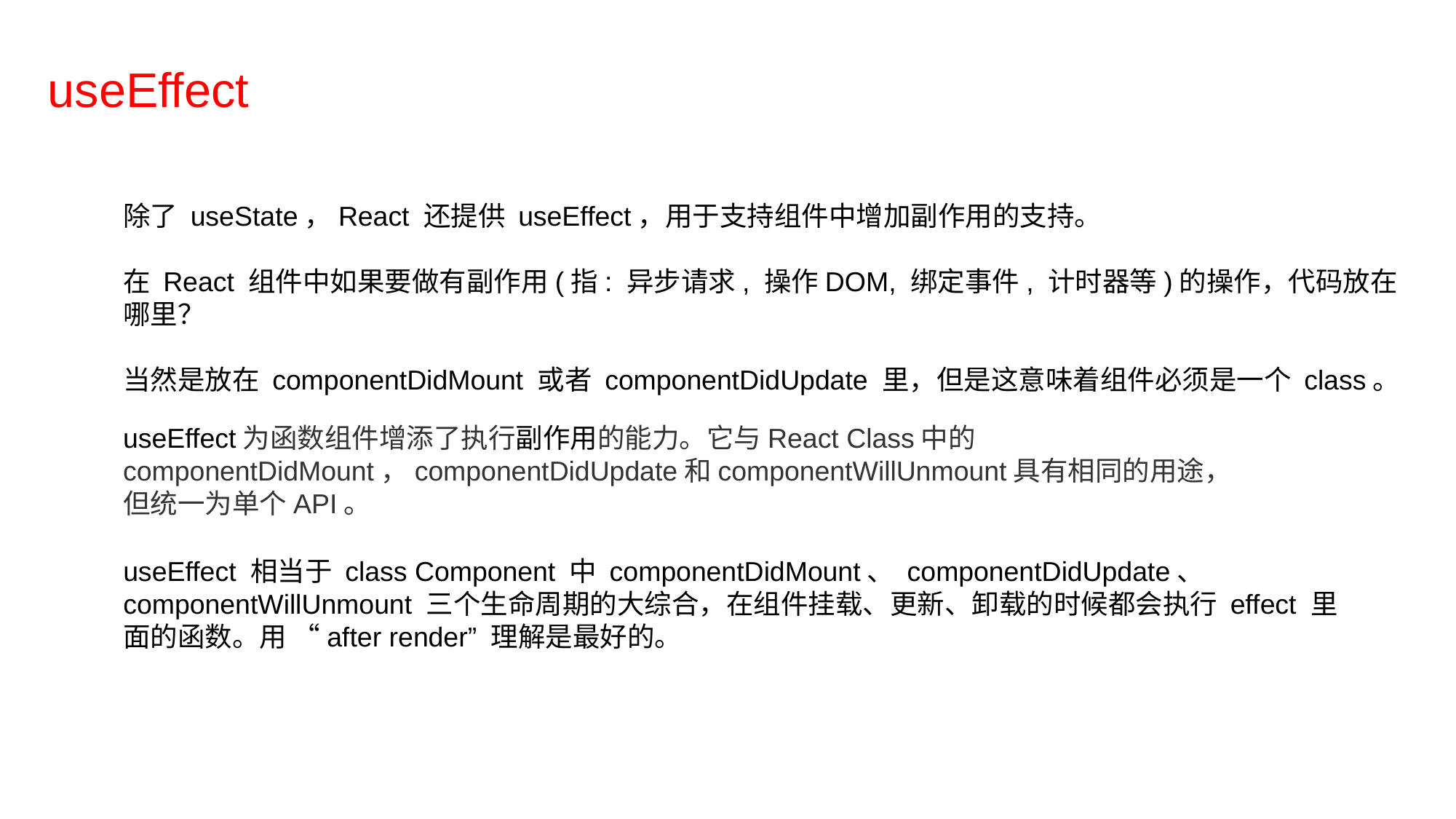

useEffect
除了 useState，React 还提供 useEffect，用于支持组件中增加副作用的支持。

在 React 组件中如果要做有副作用(指: 异步请求, 操作DOM, 绑定事件, 计时器等)的操作，代码放在哪里？
当然是放在 componentDidMount 或者 componentDidUpdate 里，但是这意味着组件必须是一个 class。

useEffect为函数组件增添了执行副作用的能力。它与React Class中的componentDidMount，componentDidUpdate和componentWillUnmount具有相同的用途，但统一为单个API。
useEffect 相当于 class Component 中 componentDidMount、 componentDidUpdate、 componentWillUnmount 三个生命周期的大综合，在组件挂载、更新、卸载的时候都会执行 effect 里面的函数。用 “after render” 理解是最好的。